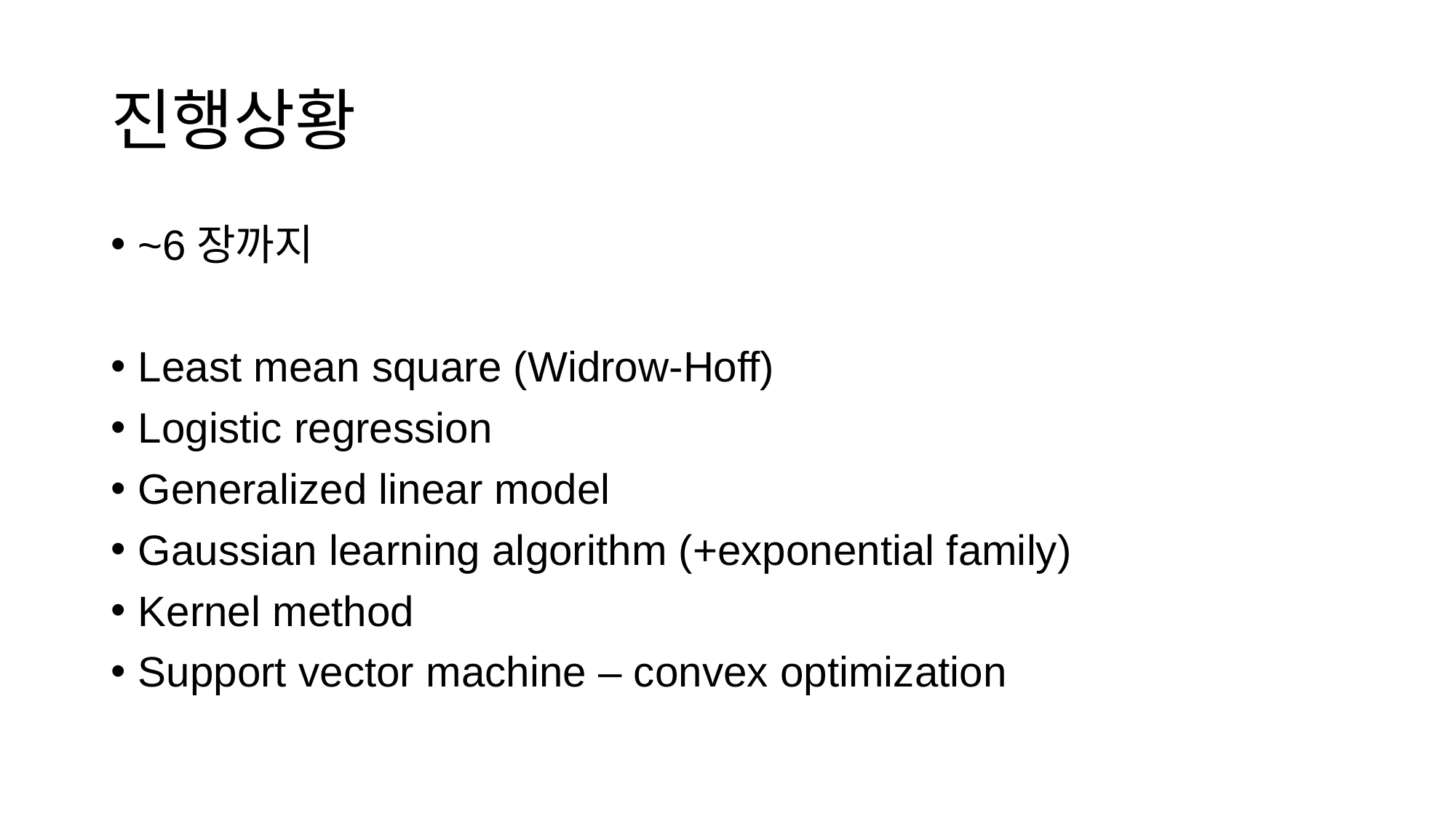

# 진행상황
~6장까지

Least mean square (Widrow-Hoff)
Logistic regression
Generalized linear model
Gaussian learning algorithm (+exponential family)
Kernel method
Support vector machine – convex optimization